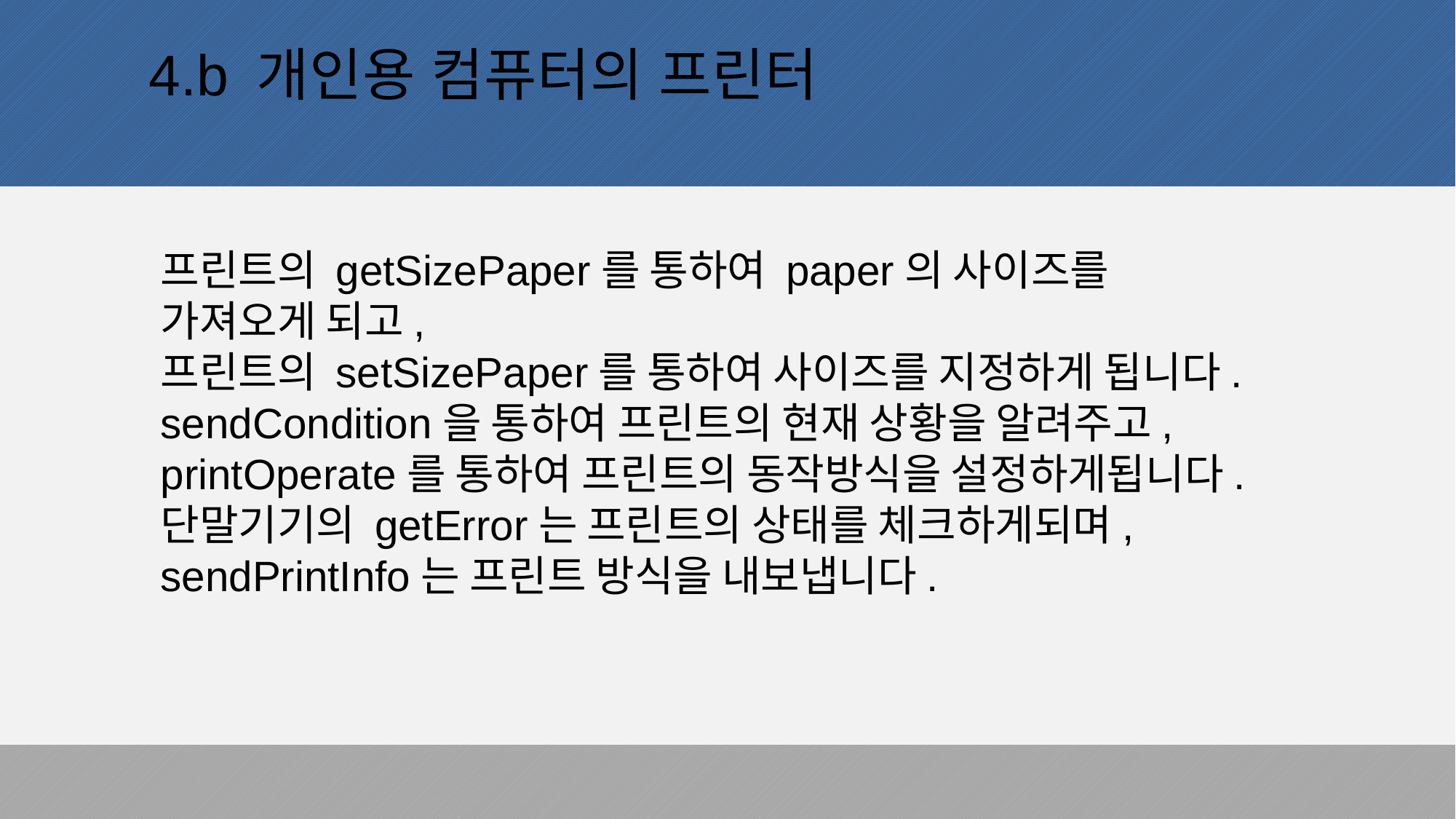

# 4.b 개인용 컴퓨터의 프린터
프린트의 getSizePaper를 통하여 paper의 사이즈를 가져오게 되고,
프린트의 setSizePaper를 통하여 사이즈를 지정하게 됩니다.
sendCondition을 통하여 프린트의 현재 상황을 알려주고,
printOperate를 통하여 프린트의 동작방식을 설정하게됩니다.
단말기기의 getError는 프린트의 상태를 체크하게되며,
sendPrintInfo는 프린트 방식을 내보냅니다.